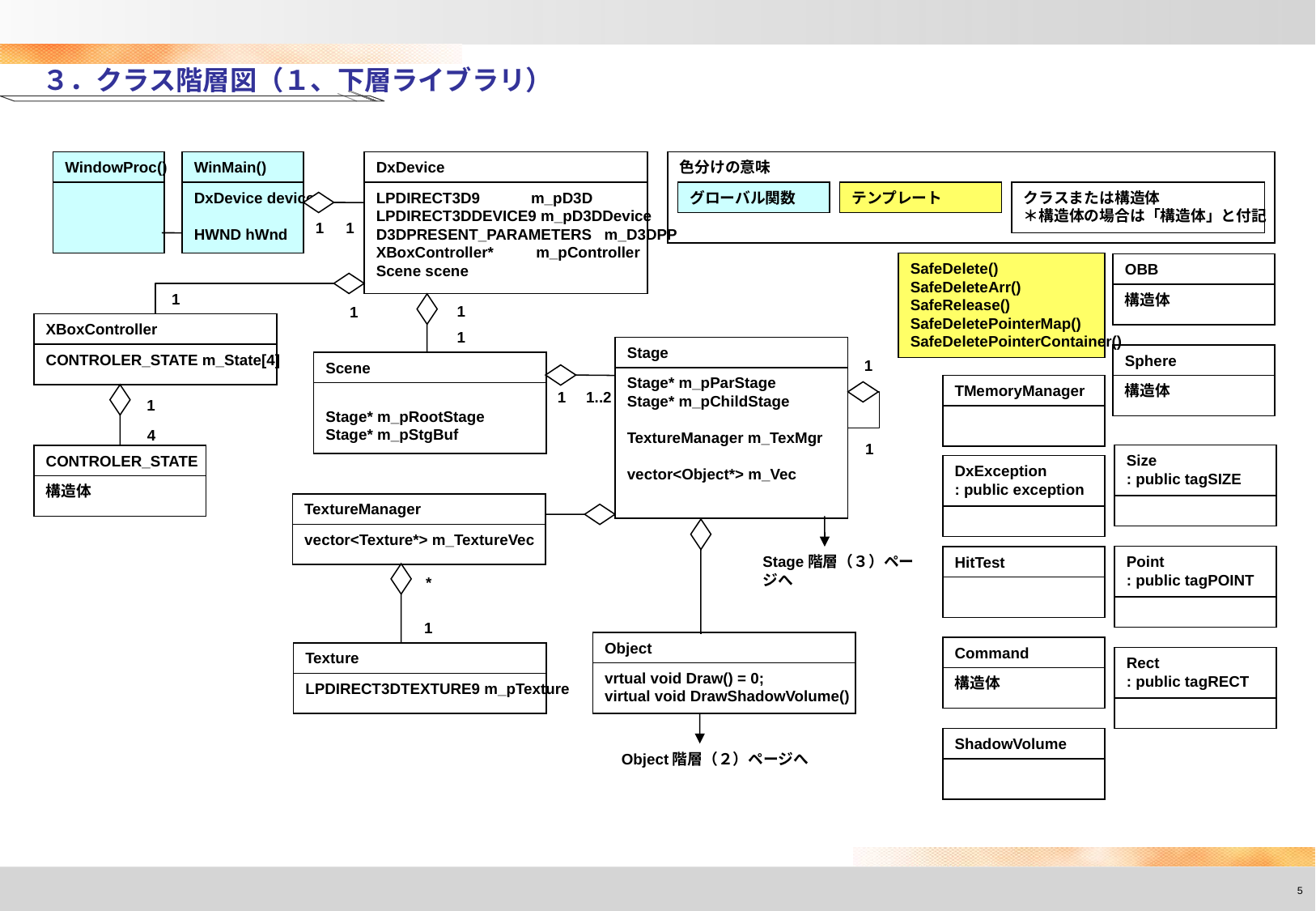

３．クラス階層図（１、下層ライブラリ）

WindowProc()

WinMain()
DxDevice
色分けの意味
DxDevice device

HWND hWnd
LPDIRECT3D9            m_pD3D
LPDIRECT3DDEVICE9 m_pD3DDevice
D3DPRESENT_PARAMETERS   m_D3DPP
XBoxController*          m_pController
Scene scene

グローバル関数
テンプレート
クラスまたは構造体
＊構造体の場合は「構造体」と付記

1
1

SafeDelete()
SafeDeleteArr()
SafeRelease()
SafeDeletePointerMap()
SafeDeletePointerContainer()
OBB

1
構造体
1
1

XBoxController
1

Stage
CONTROLER_STATE m_State[4]
Sphere
1
Scene

Stage* m_pParStage
Stage* m_pChildStage

TextureManager m_TexMgr

vector<Object*> m_Vec

TMemoryManager

構造体
1
1..2

Stage* m_pRootStage
Stage* m_pStgBuf
1

4
1
Size
: public tagSIZE
CONTROLER_STATE

DxException
: public exception
構造体
TextureManager

vector<Texture*> m_TextureVec
Point
: public tagPOINT
Stage階層（３）ページへ
HitTest

*

1
Object
Command
Texture
Rect
: public tagRECT
vrtual void Draw() = 0;
virtual void DrawShadowVolume()
構造体
LPDIRECT3DTEXTURE9 m_pTexture

ShadowVolume
Object階層（２）ページへ

5